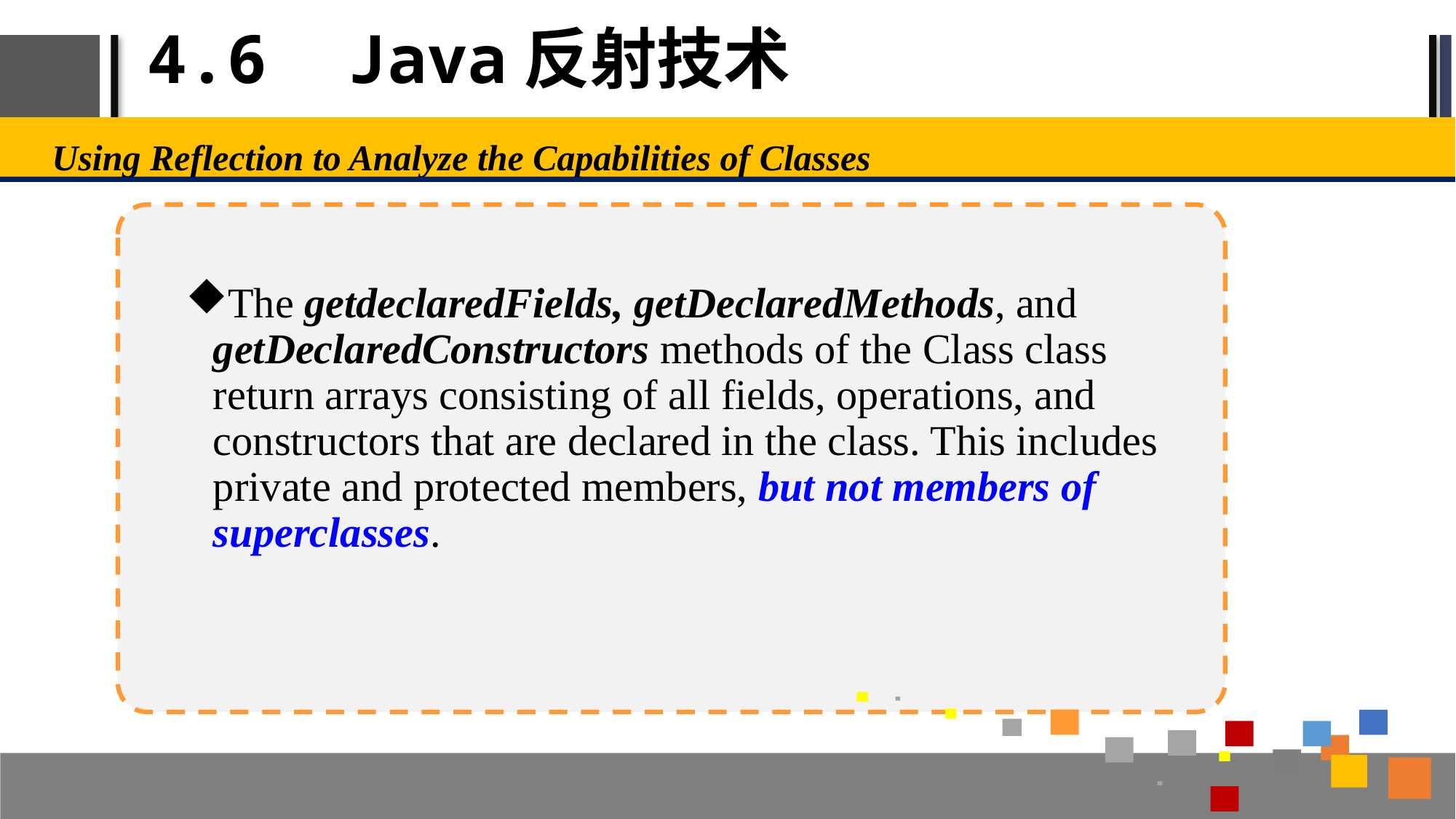

# 4.6  Java反射技术

Using Reflection to Analyze the Capabilities of Classes

The getdeclaredFields, getDeclaredMethods, and getDeclaredConstructors methods of the Class class return arrays consisting of all fields, operations, and constructors that are declared in the class. This includes private and protected members, but not members of superclasses.